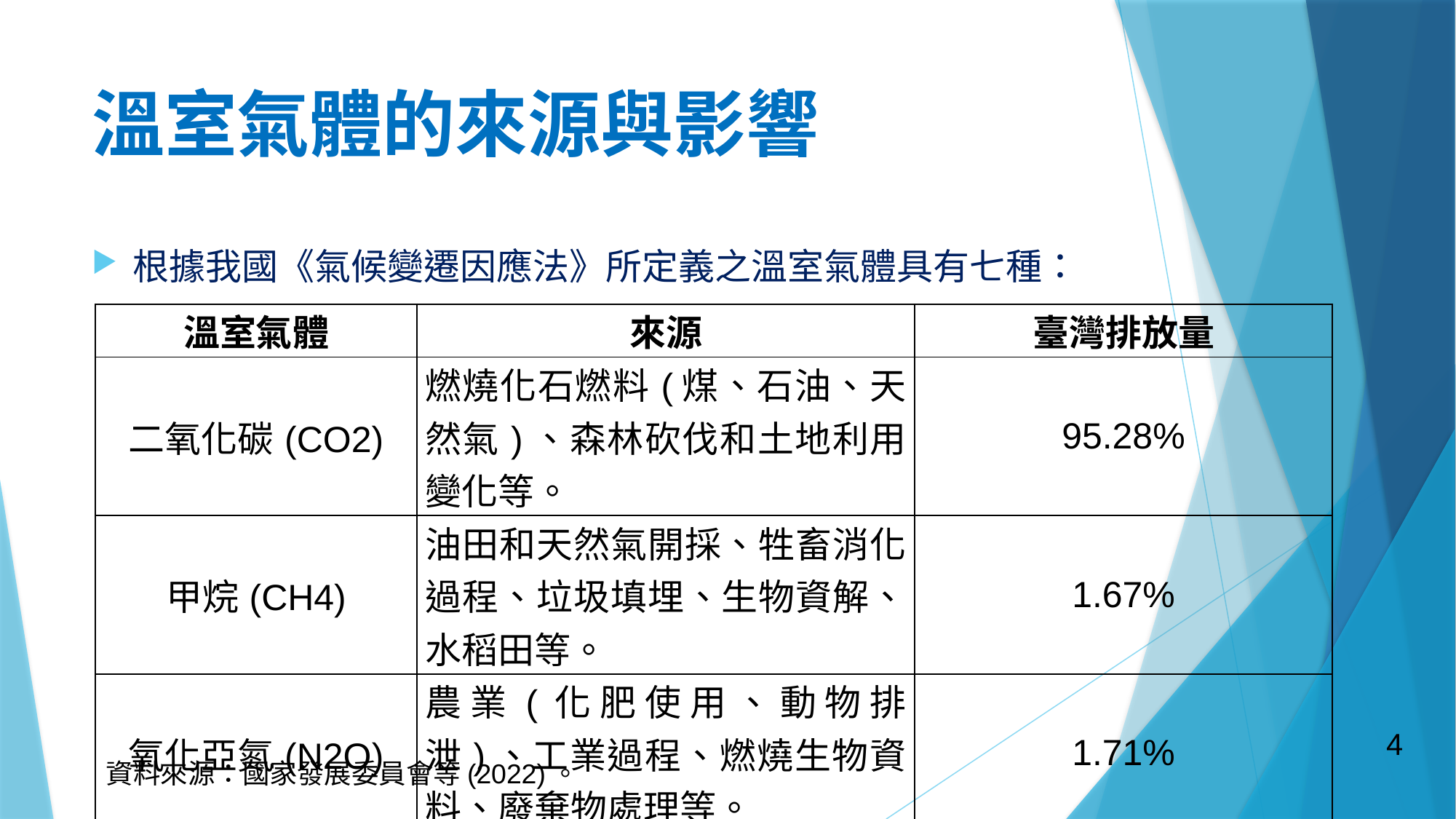

# 溫室氣體的來源與影響
根據我國《氣候變遷因應法》所定義之溫室氣體具有七種：
| 溫室氣體 | 來源 | 臺灣排放量 |
| --- | --- | --- |
| 二氧化碳(CO2) | 燃燒化石燃料(煤、石油、天然氣)、森林砍伐和土地利用變化等。 | 95.28% |
| 甲烷(CH4) | 油田和天然氣開採、牲畜消化過程、垃圾填埋、生物資解、水稻田等。 | 1.67% |
| 氧化亞氮(N2O) | 農業(化肥使用、動物排泄)、工業過程、燃燒生物資料、廢棄物處理等。 | 1.71% |
4
資料來源：國家發展委員會等(2022)。